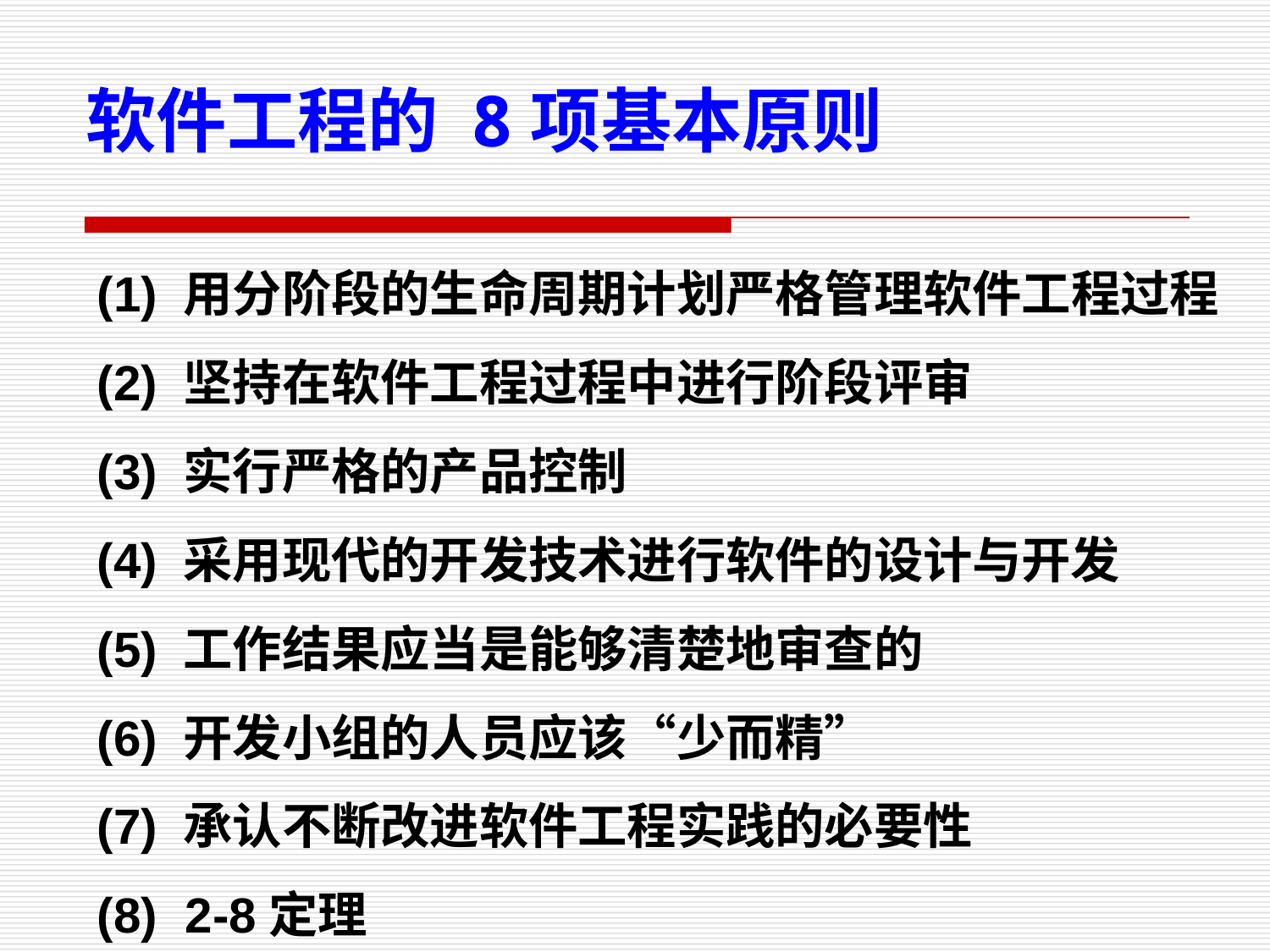

软件工程的 8项基本原则
(1) 用分阶段的生命周期计划严格管理软件工程过程
(2) 坚持在软件工程过程中进行阶段评审
(3) 实行严格的产品控制
(4) 采用现代的开发技术进行软件的设计与开发
(5) 工作结果应当是能够清楚地审查的
(6) 开发小组的人员应该“少而精”
(7) 承认不断改进软件工程实践的必要性
(8)  2-8定理